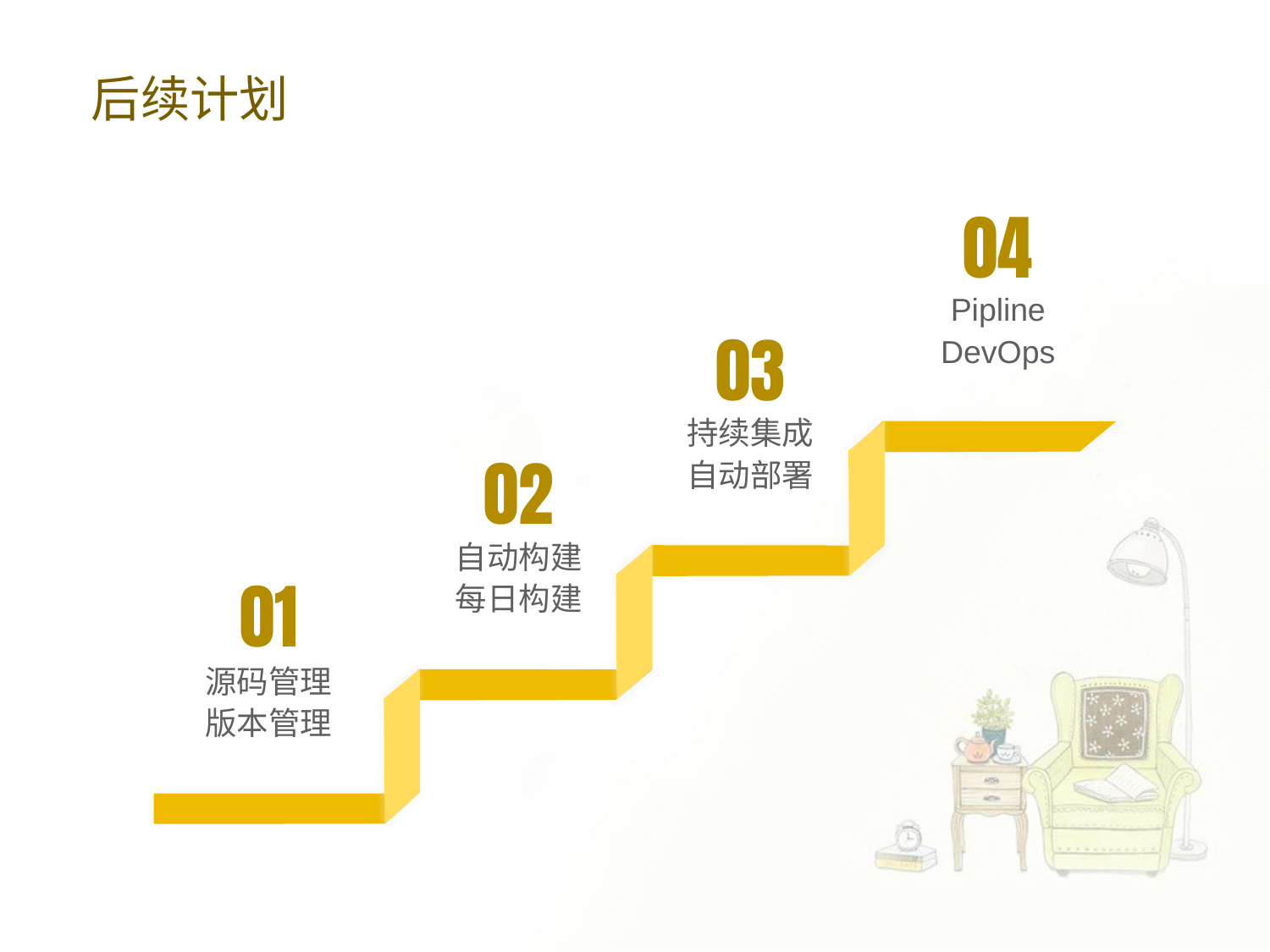

# 后续计划
04
Pipline
DevOps

03
持续集成
自动部署

02

自动构建
每日构建

01

源码管理
版本管理